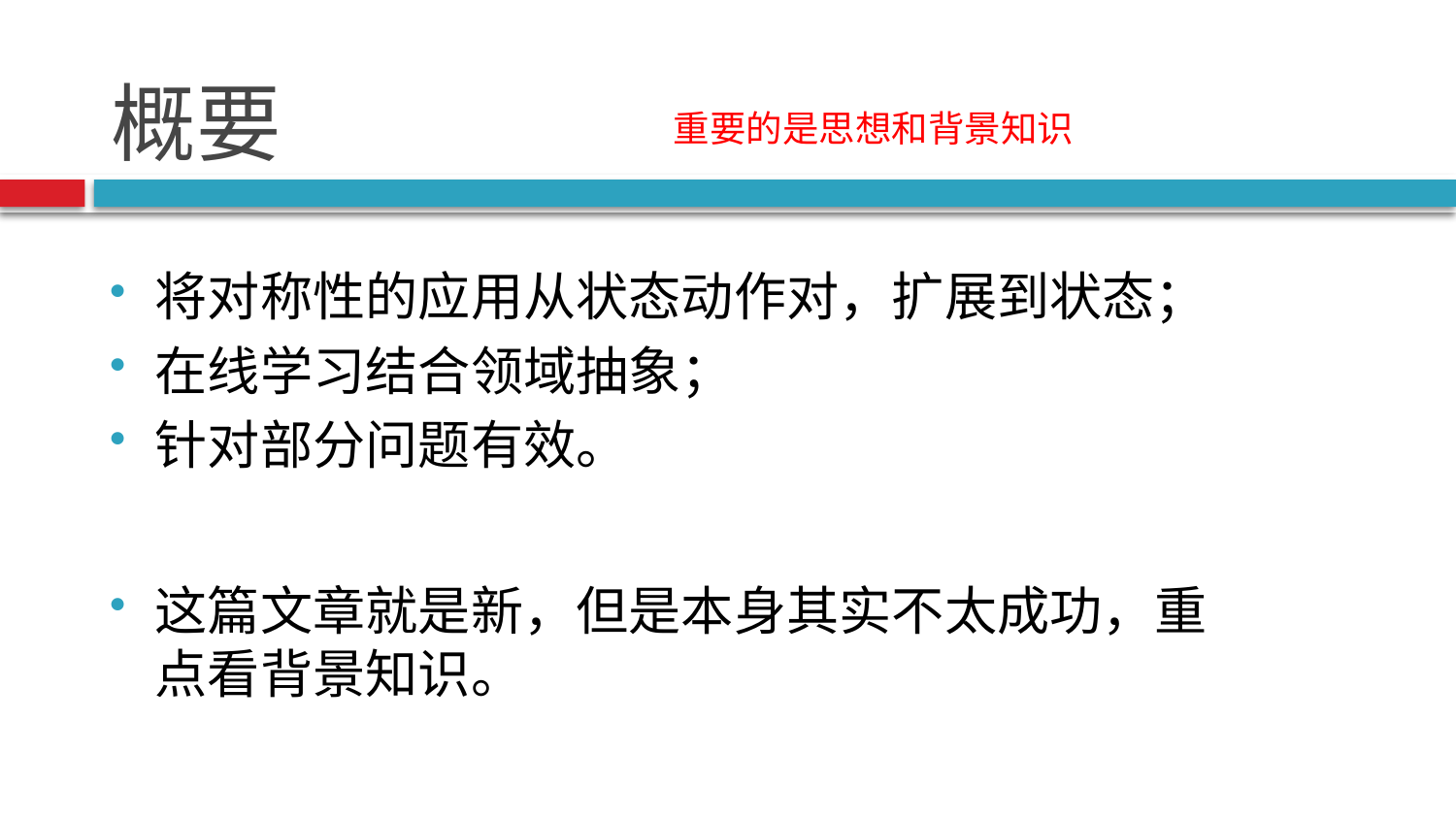

# 概要
重要的是思想和背景知识
将对称性的应用从状态动作对，扩展到状态；
在线学习结合领域抽象；
针对部分问题有效。

这篇文章就是新，但是本身其实不太成功，重点看背景知识。